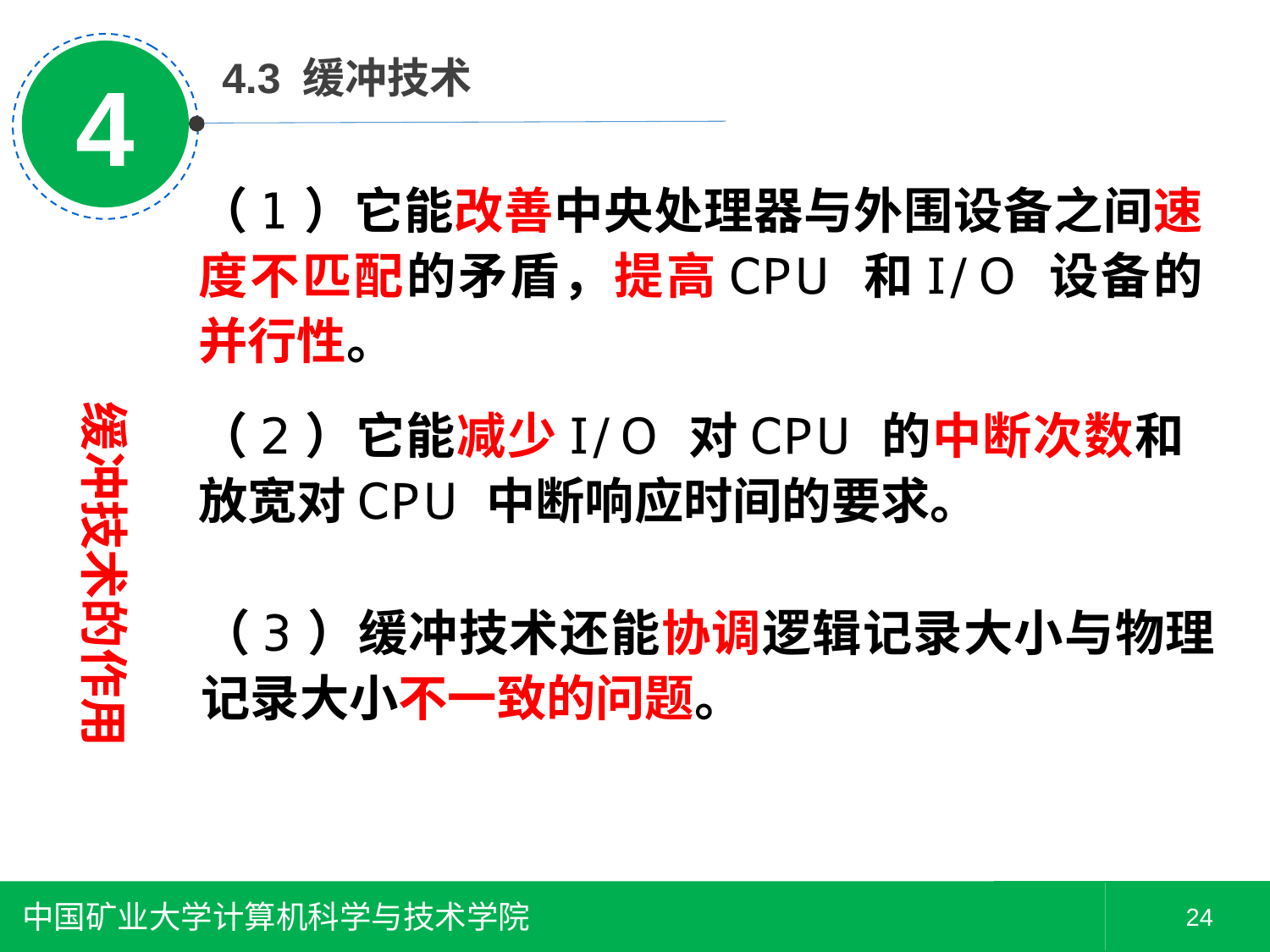

4
  4.3 缓冲技术

（1）它能改善中央处理器与外围设备之间速度不匹配的矛盾，提高CPU 和I/O 设备的并行性。
缓冲技术的作用
（2）它能减少I/O 对CPU 的中断次数和放宽对CPU 中断响应时间的要求。
（3）缓冲技术还能协调逻辑记录大小与物理记录大小不一致的问题。